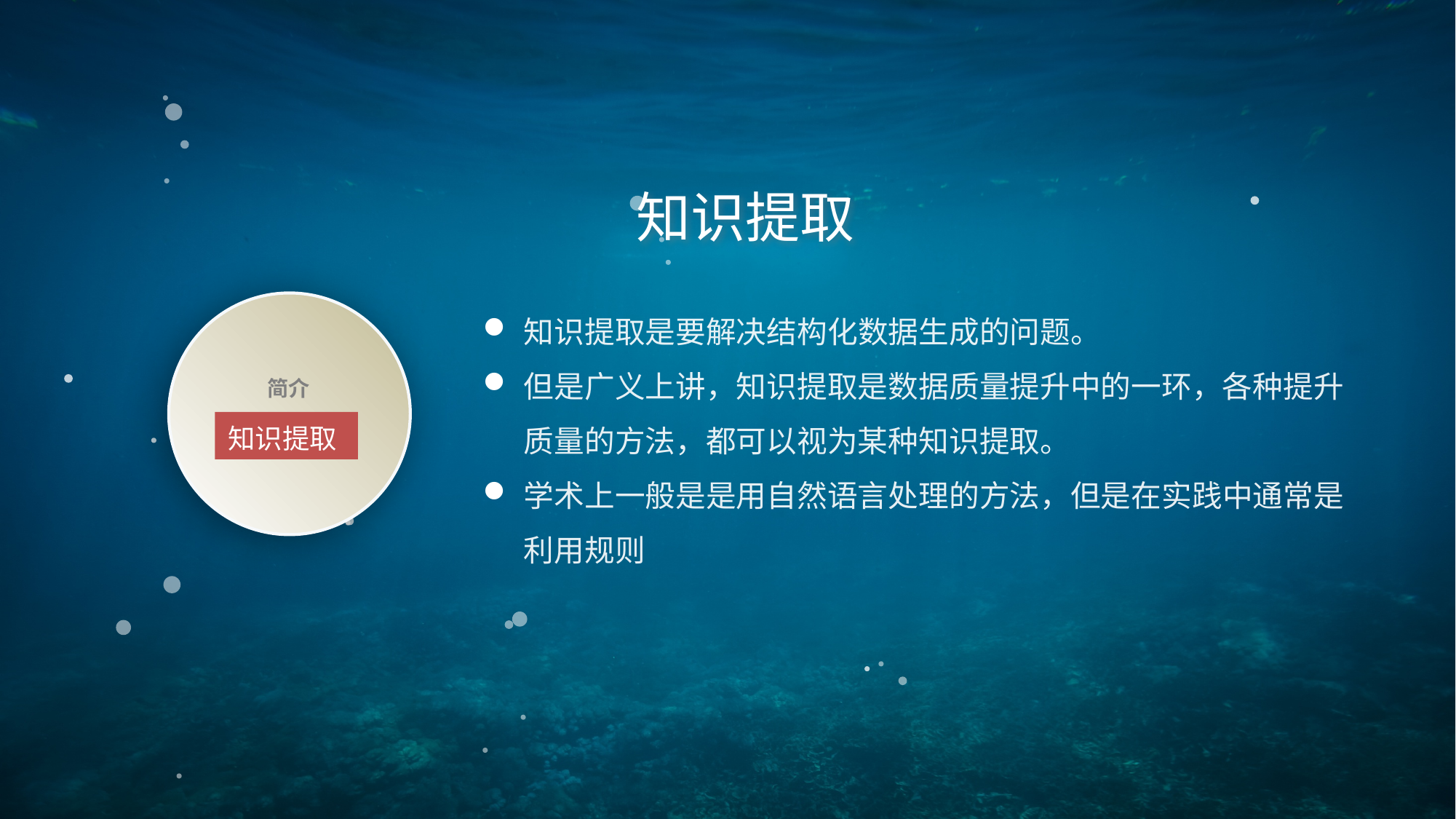

知识提取

知识提取是要解决结构化数据生成的问题。
但是广义上讲，知识提取是数据质量提升中的一环，各种提升质量的方法，都可以视为某种知识提取。
学术上一般是是用自然语言处理的方法，但是在实践中通常是利用规则

简介

知识提取